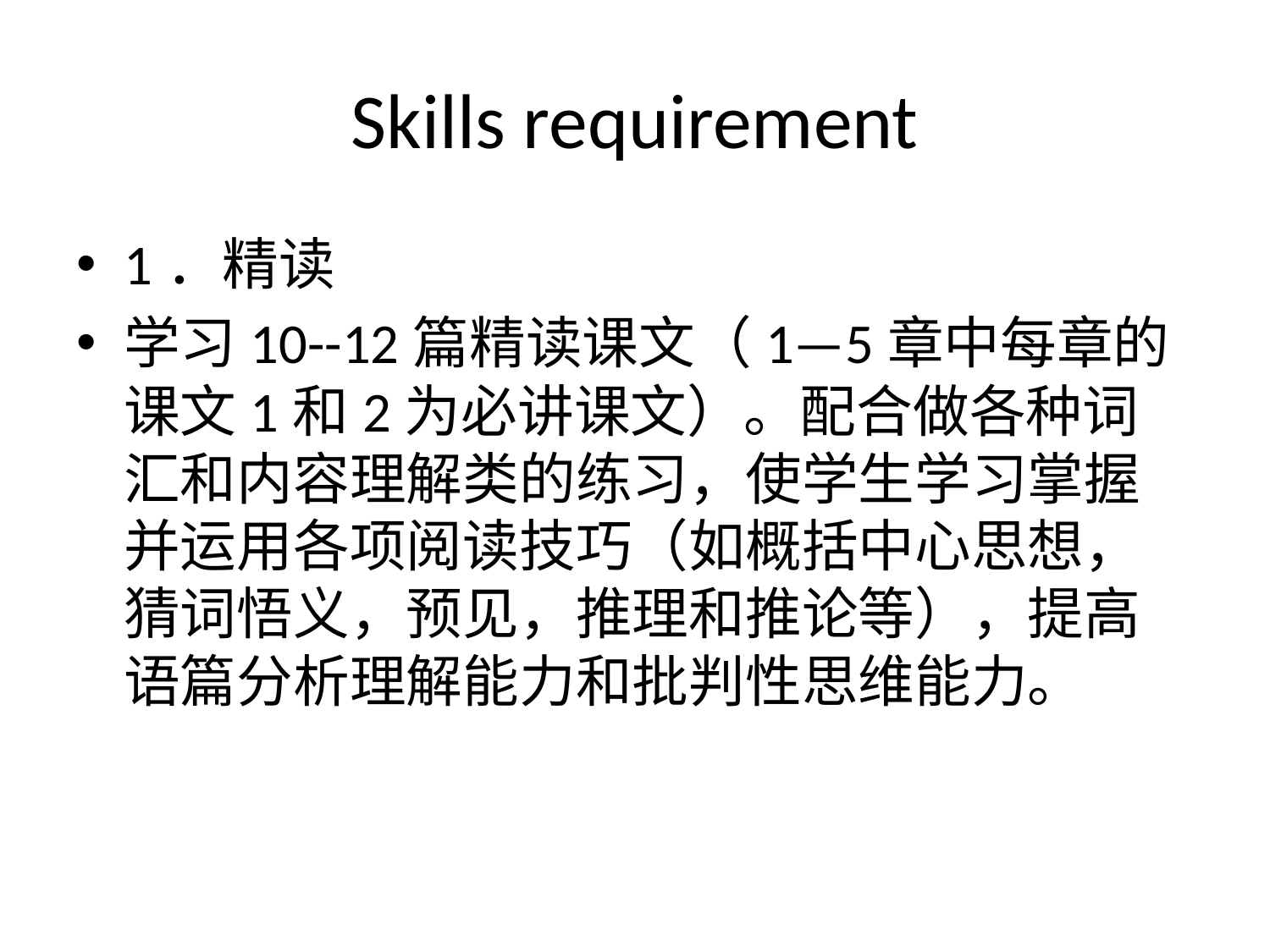

# Skills requirement
1．精读
学习10--12篇精读课文（1—5章中每章的课文1和2为必讲课文）。配合做各种词汇和内容理解类的练习，使学生学习掌握并运用各项阅读技巧（如概括中心思想，猜词悟义，预见，推理和推论等），提高语篇分析理解能力和批判性思维能力。